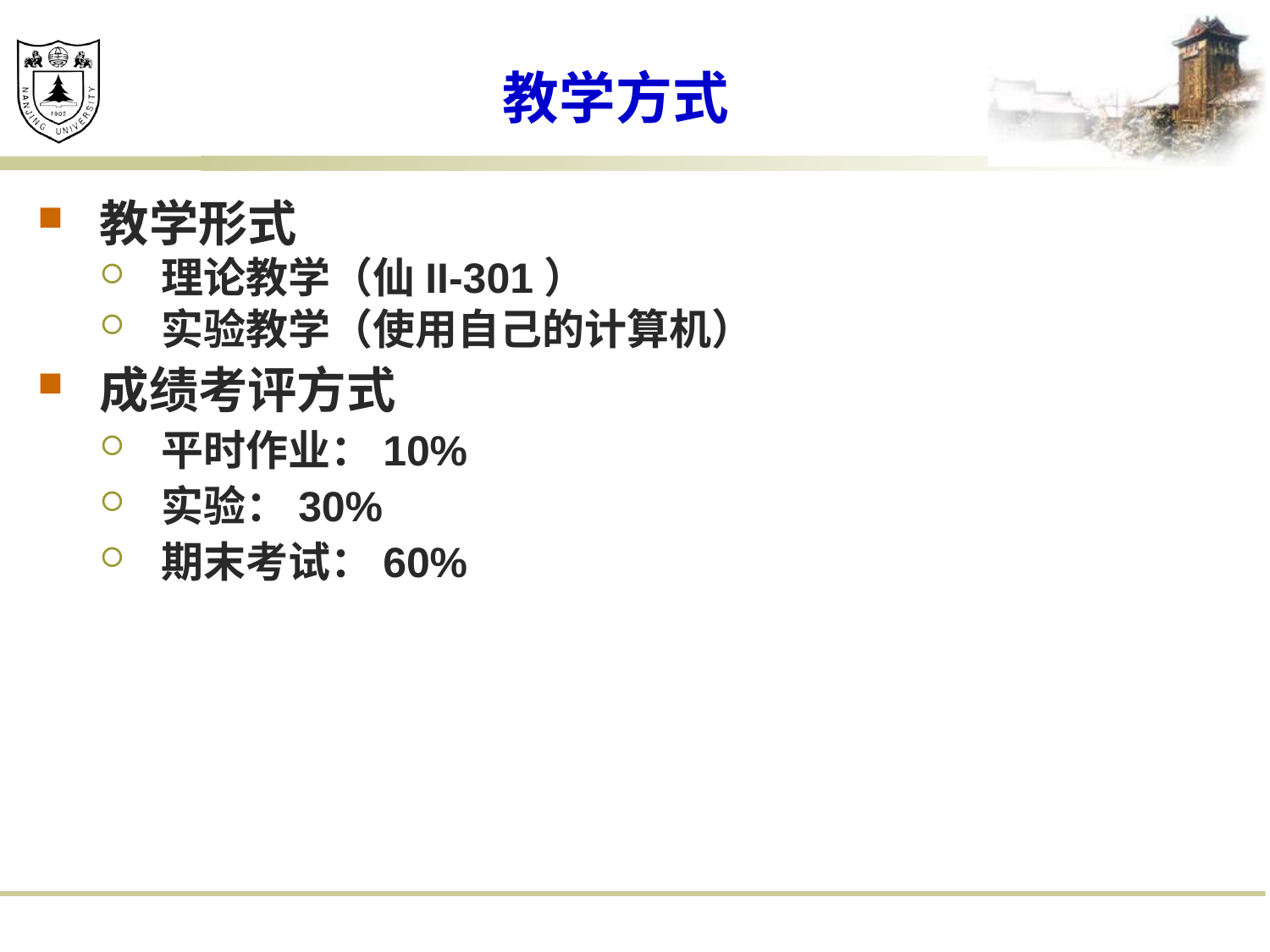

# 教学方式
教学形式
理论教学（仙II-301）
实验教学（使用自己的计算机）
成绩考评方式
平时作业：10%
实验：30%
期末考试：60%

5